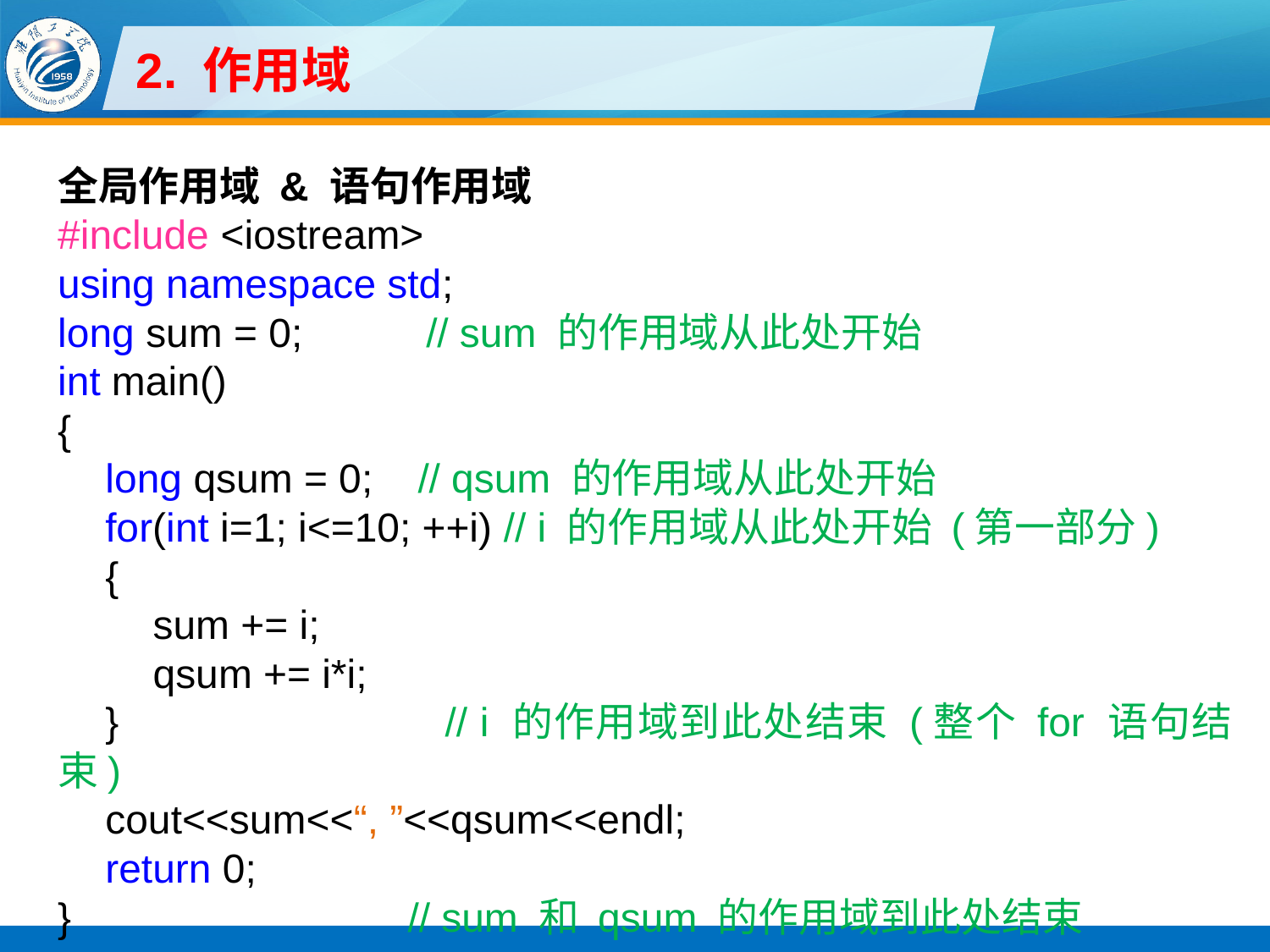

# 2. 作用域
全局作用域 & 语句作用域
#include <iostream>
using namespace std;
long sum = 0;           // sum 的作用域从此处开始
int main()
{
long qsum = 0;    // qsum 的作用域从此处开始
for(int i=1; i<=10; ++i) // i 的作用域从此处开始 (第一部分)
{
sum += i;
qsum += i*i;
}                          // i 的作用域到此处结束 (整个 for 语句结束)
cout<<sum<<“, ”<<qsum<<endl;
return 0;
}                              // sum 和 qsum 的作用域到此处结束